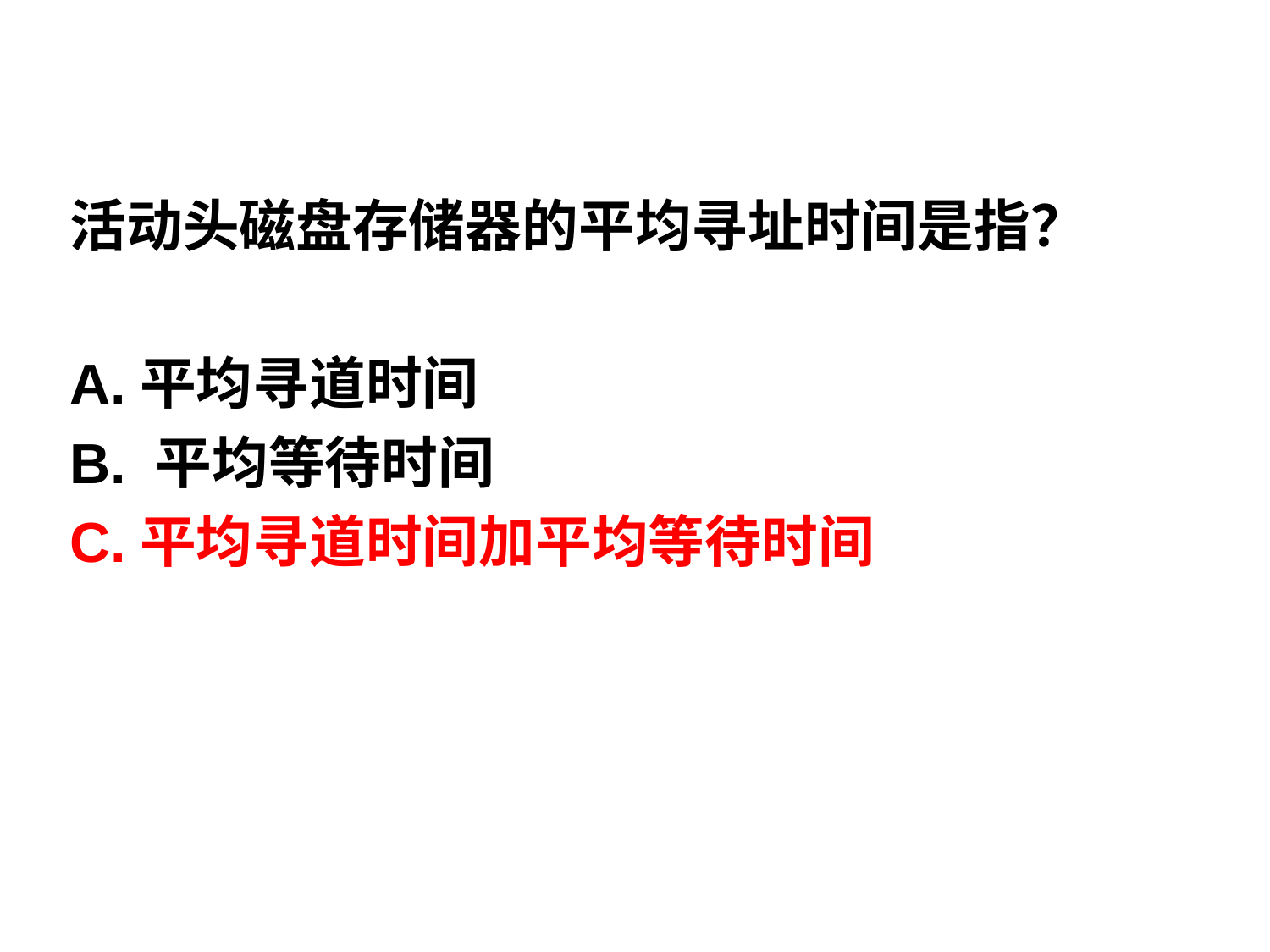

活动头磁盘存储器的平均寻址时间是指？

A.平均寻道时间
B. 平均等待时间
C.平均寻道时间加平均等待时间